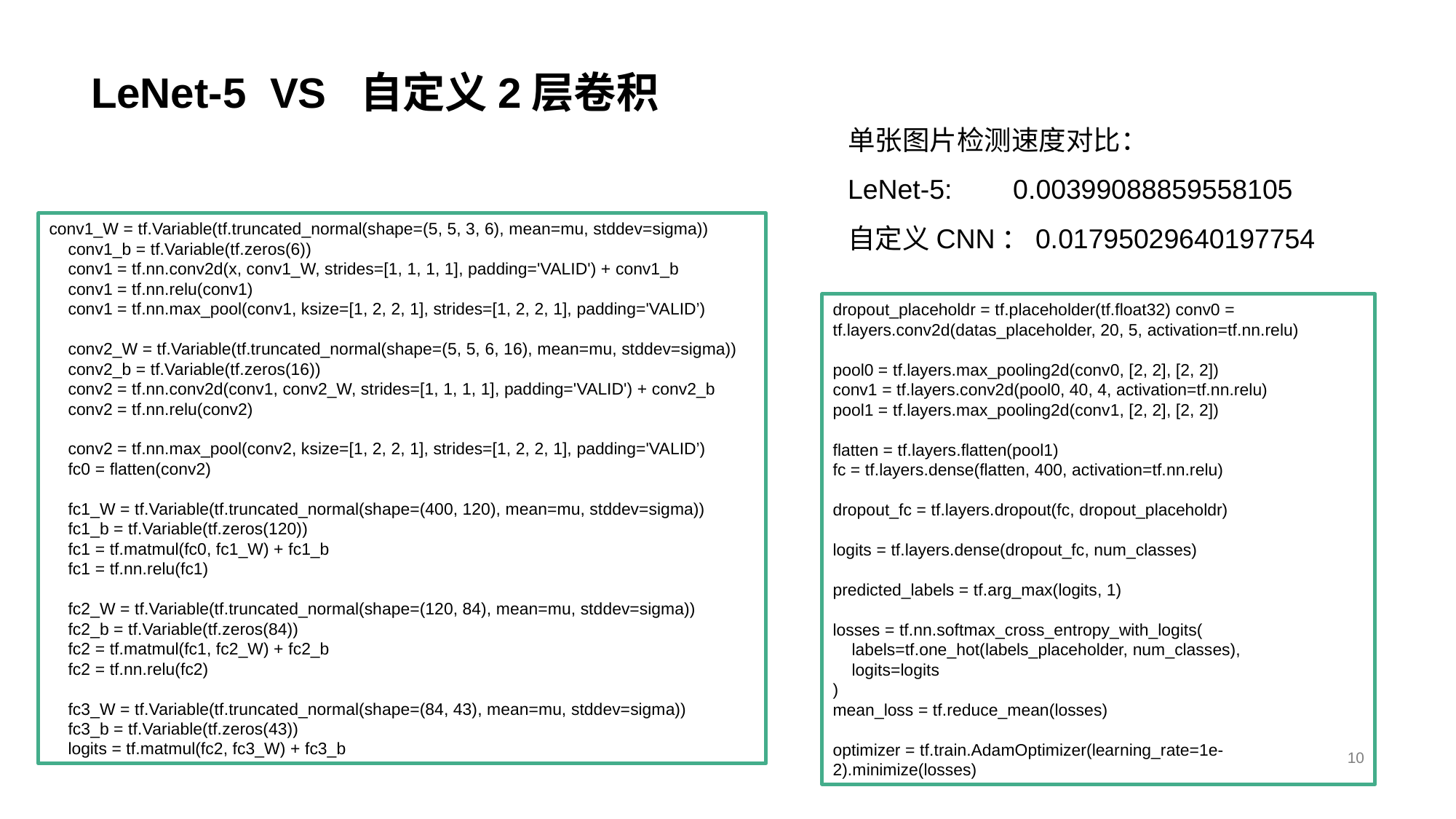

# LeNet-5  VS  自定义2层卷积
单张图片检测速度对比：
LeNet-5:        0.00399088859558105
自定义CNN：0.01795029640197754
conv1_W = tf.Variable(tf.truncated_normal(shape=(5, 5, 3, 6), mean=mu, stddev=sigma))
    conv1_b = tf.Variable(tf.zeros(6))
    conv1 = tf.nn.conv2d(x, conv1_W, strides=[1, 1, 1, 1], padding='VALID') + conv1_b
    conv1 = tf.nn.relu(conv1)
    conv1 = tf.nn.max_pool(conv1, ksize=[1, 2, 2, 1], strides=[1, 2, 2, 1], padding='VALID’)

    conv2_W = tf.Variable(tf.truncated_normal(shape=(5, 5, 6, 16), mean=mu, stddev=sigma))
    conv2_b = tf.Variable(tf.zeros(16))
    conv2 = tf.nn.conv2d(conv1, conv2_W, strides=[1, 1, 1, 1], padding='VALID') + conv2_b
    conv2 = tf.nn.relu(conv2)

    conv2 = tf.nn.max_pool(conv2, ksize=[1, 2, 2, 1], strides=[1, 2, 2, 1], padding='VALID’)
    fc0 = flatten(conv2)

    fc1_W = tf.Variable(tf.truncated_normal(shape=(400, 120), mean=mu, stddev=sigma))
    fc1_b = tf.Variable(tf.zeros(120))
    fc1 = tf.matmul(fc0, fc1_W) + fc1_b
    fc1 = tf.nn.relu(fc1)

    fc2_W = tf.Variable(tf.truncated_normal(shape=(120, 84), mean=mu, stddev=sigma))
    fc2_b = tf.Variable(tf.zeros(84))
    fc2 = tf.matmul(fc1, fc2_W) + fc2_b
    fc2 = tf.nn.relu(fc2)

    fc3_W = tf.Variable(tf.truncated_normal(shape=(84, 43), mean=mu, stddev=sigma))
    fc3_b = tf.Variable(tf.zeros(43))
    logits = tf.matmul(fc2, fc3_W) + fc3_b
dropout_placeholdr = tf.placeholder(tf.float32) conv0 = tf.layers.conv2d(datas_placeholder, 20, 5, activation=tf.nn.relu)

pool0 = tf.layers.max_pooling2d(conv0, [2, 2], [2, 2])
conv1 = tf.layers.conv2d(pool0, 40, 4, activation=tf.nn.relu)
pool1 = tf.layers.max_pooling2d(conv1, [2, 2], [2, 2])

flatten = tf.layers.flatten(pool1)
fc = tf.layers.dense(flatten, 400, activation=tf.nn.relu)

dropout_fc = tf.layers.dropout(fc, dropout_placeholdr)

logits = tf.layers.dense(dropout_fc, num_classes)

predicted_labels = tf.arg_max(logits, 1)

losses = tf.nn.softmax_cross_entropy_with_logits(
    labels=tf.one_hot(labels_placeholder, num_classes),
    logits=logits
)
mean_loss = tf.reduce_mean(losses)

optimizer = tf.train.AdamOptimizer(learning_rate=1e-2).minimize(losses)
10